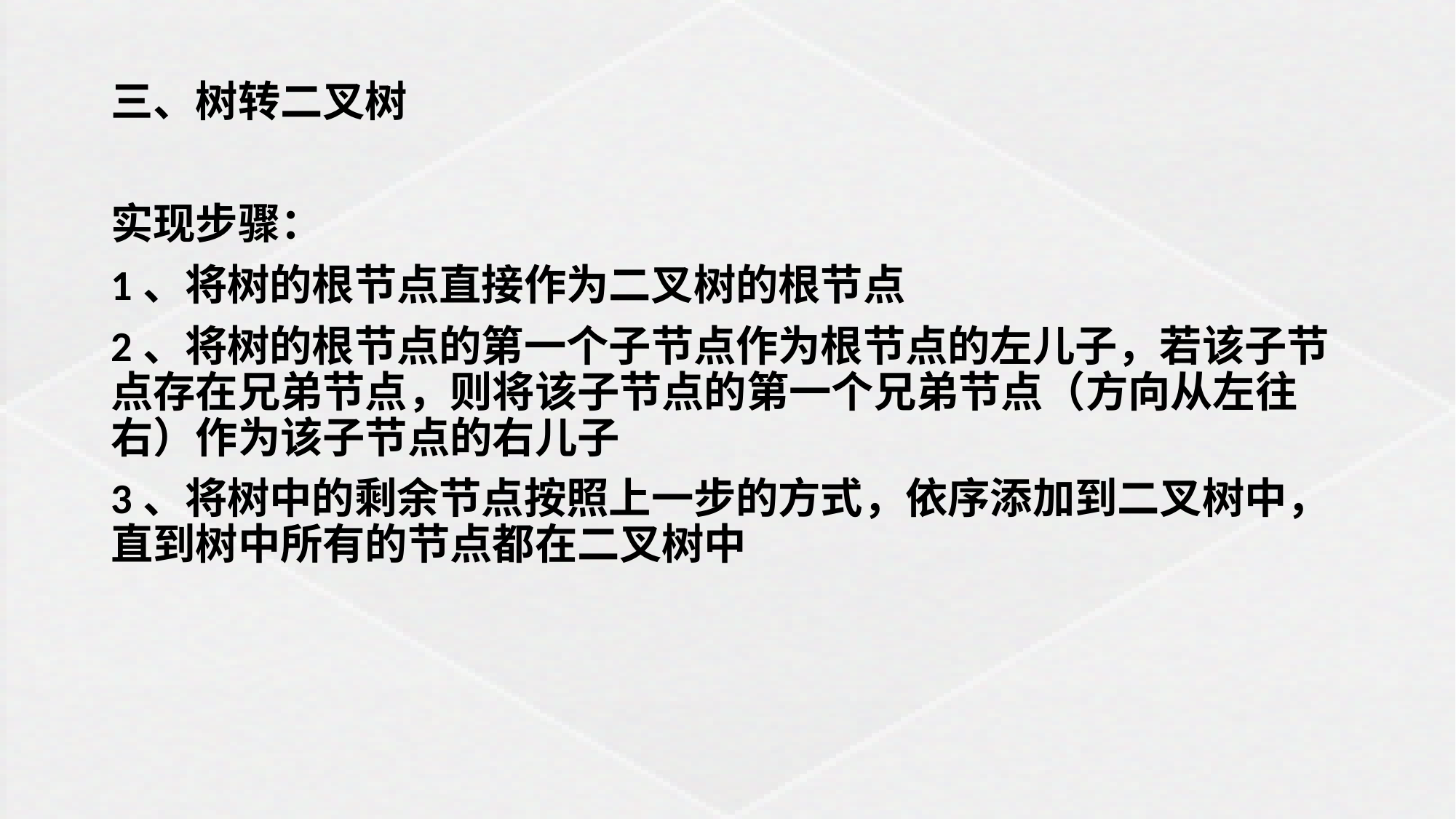

三、树转二叉树

实现步骤：
1、将树的根节点直接作为二叉树的根节点
2、将树的根节点的第一个子节点作为根节点的左儿子，若该子节点存在兄弟节点，则将该子节点的第一个兄弟节点（方向从左往右）作为该子节点的右儿子
3、将树中的剩余节点按照上一步的方式，依序添加到二叉树中，直到树中所有的节点都在二叉树中